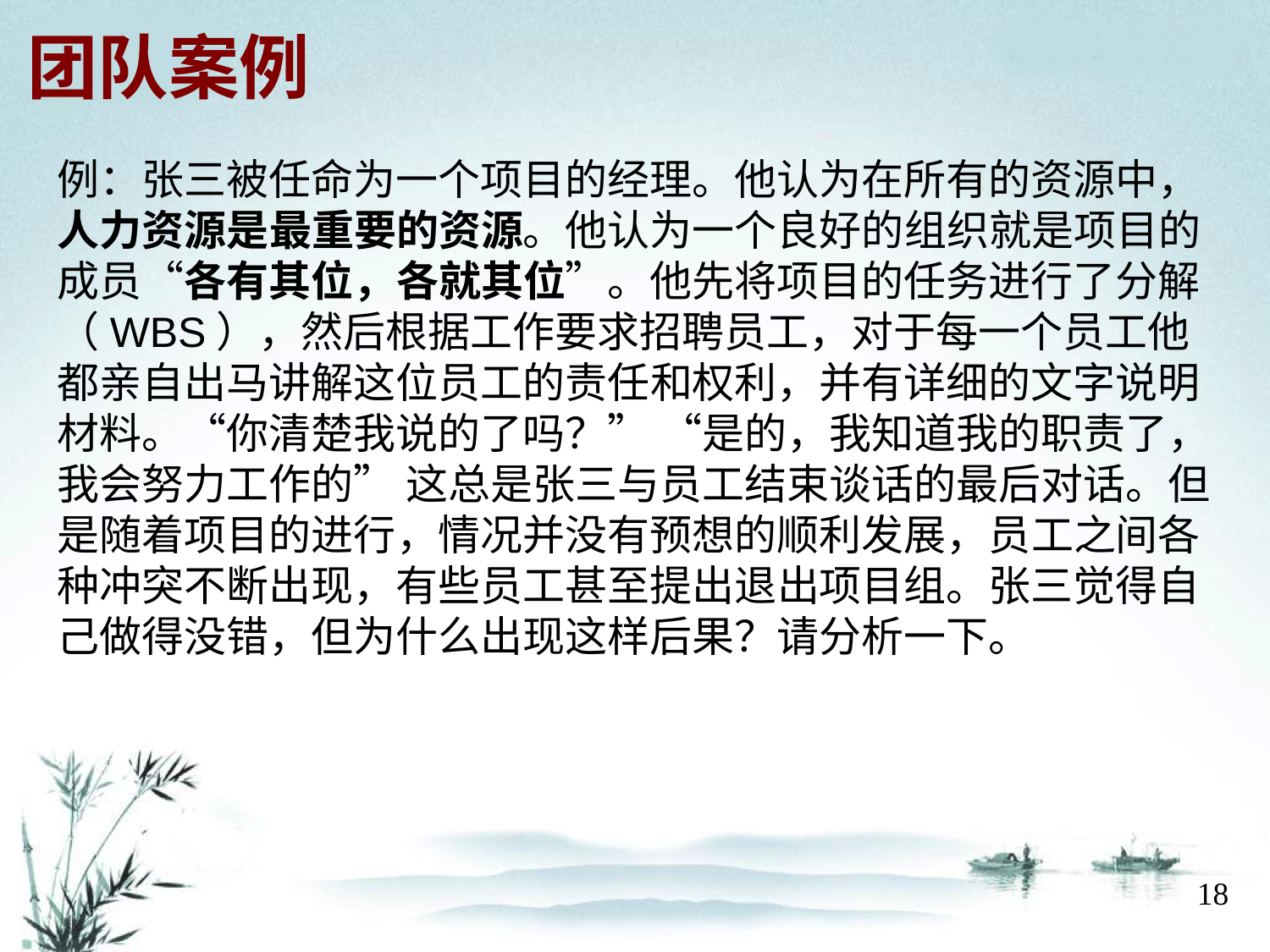

# 团队案例
例：张三被任命为一个项目的经理。他认为在所有的资源中，人力资源是最重要的资源。他认为一个良好的组织就是项目的成员“各有其位，各就其位”。他先将项目的任务进行了分解（WBS），然后根据工作要求招聘员工，对于每一个员工他都亲自出马讲解这位员工的责任和权利，并有详细的文字说明材料。“你清楚我说的了吗？” “是的，我知道我的职责了，我会努力工作的” 这总是张三与员工结束谈话的最后对话。但是随着项目的进行，情况并没有预想的顺利发展，员工之间各种冲突不断出现，有些员工甚至提出退出项目组。张三觉得自己做得没错，但为什么出现这样后果？请分析一下。
18